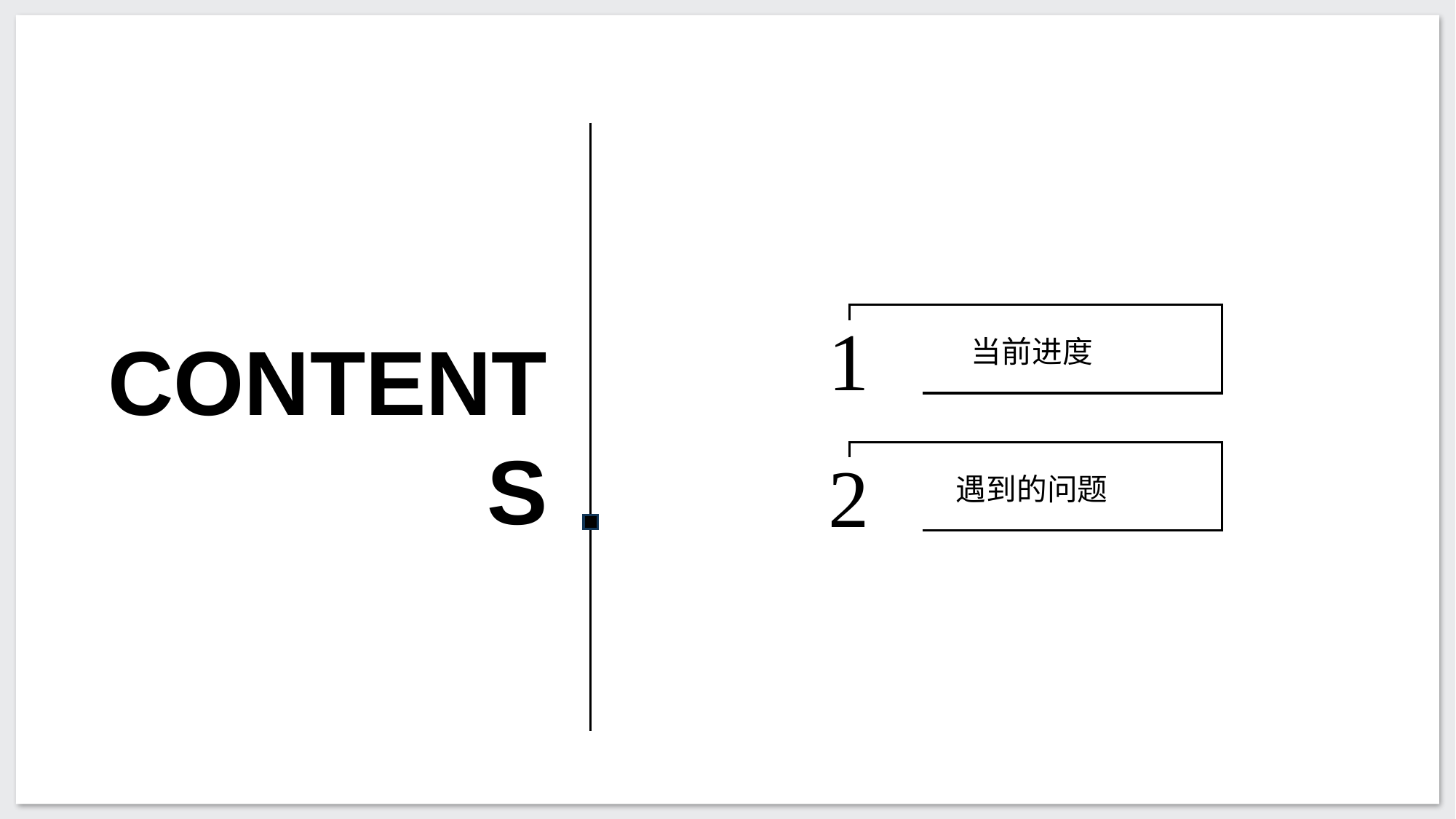

PPT模板 http://www.1ppt.com/moban/
1

当前进度
CONTENTS
2

遇到的问题